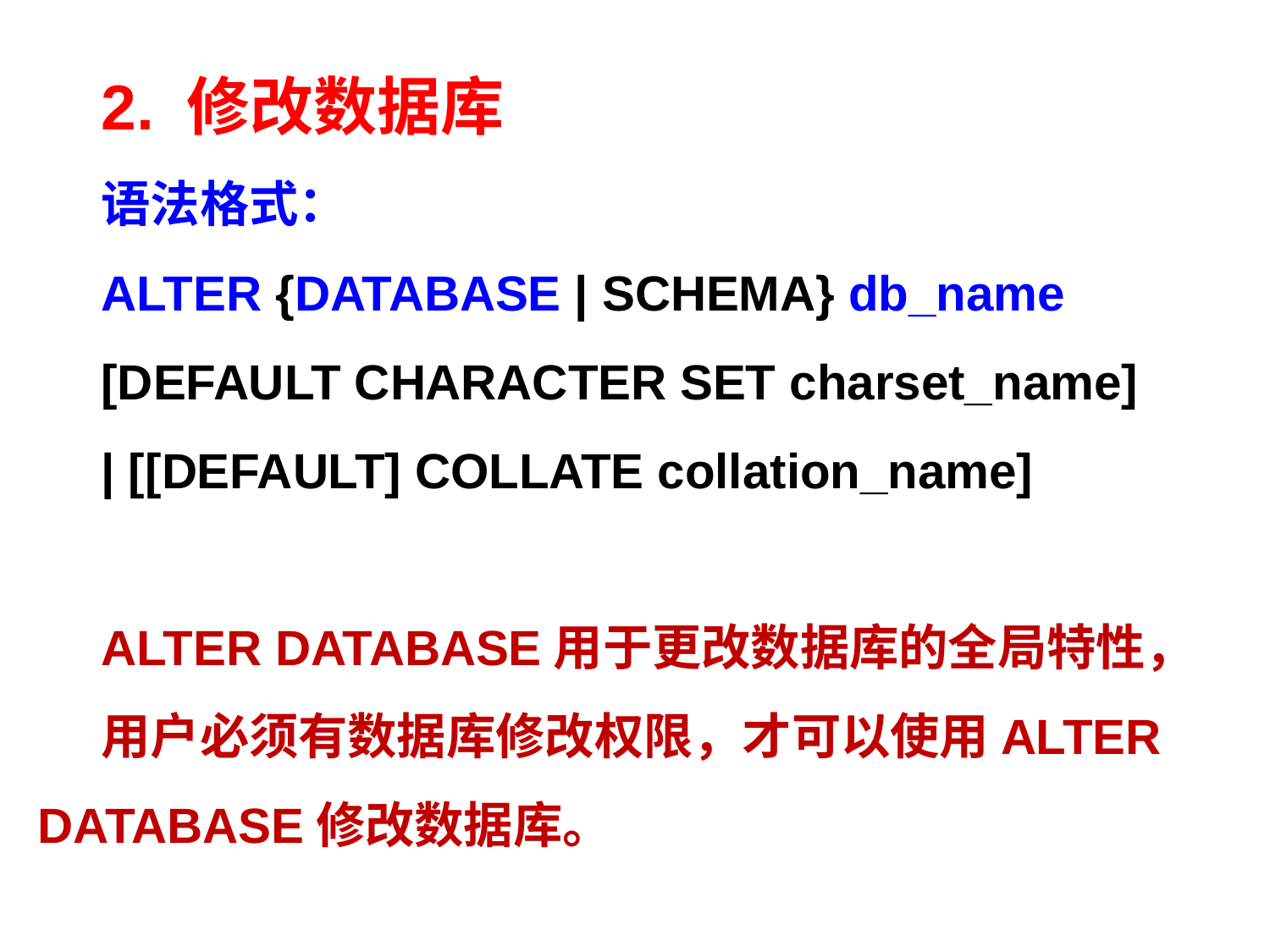

2. 修改数据库
语法格式：
ALTER {DATABASE | SCHEMA} db_name
[DEFAULT CHARACTER SET charset_name]
| [[DEFAULT] COLLATE collation_name]

ALTER DATABASE用于更改数据库的全局特性，
用户必须有数据库修改权限，才可以使用ALTER DATABASE修改数据库。